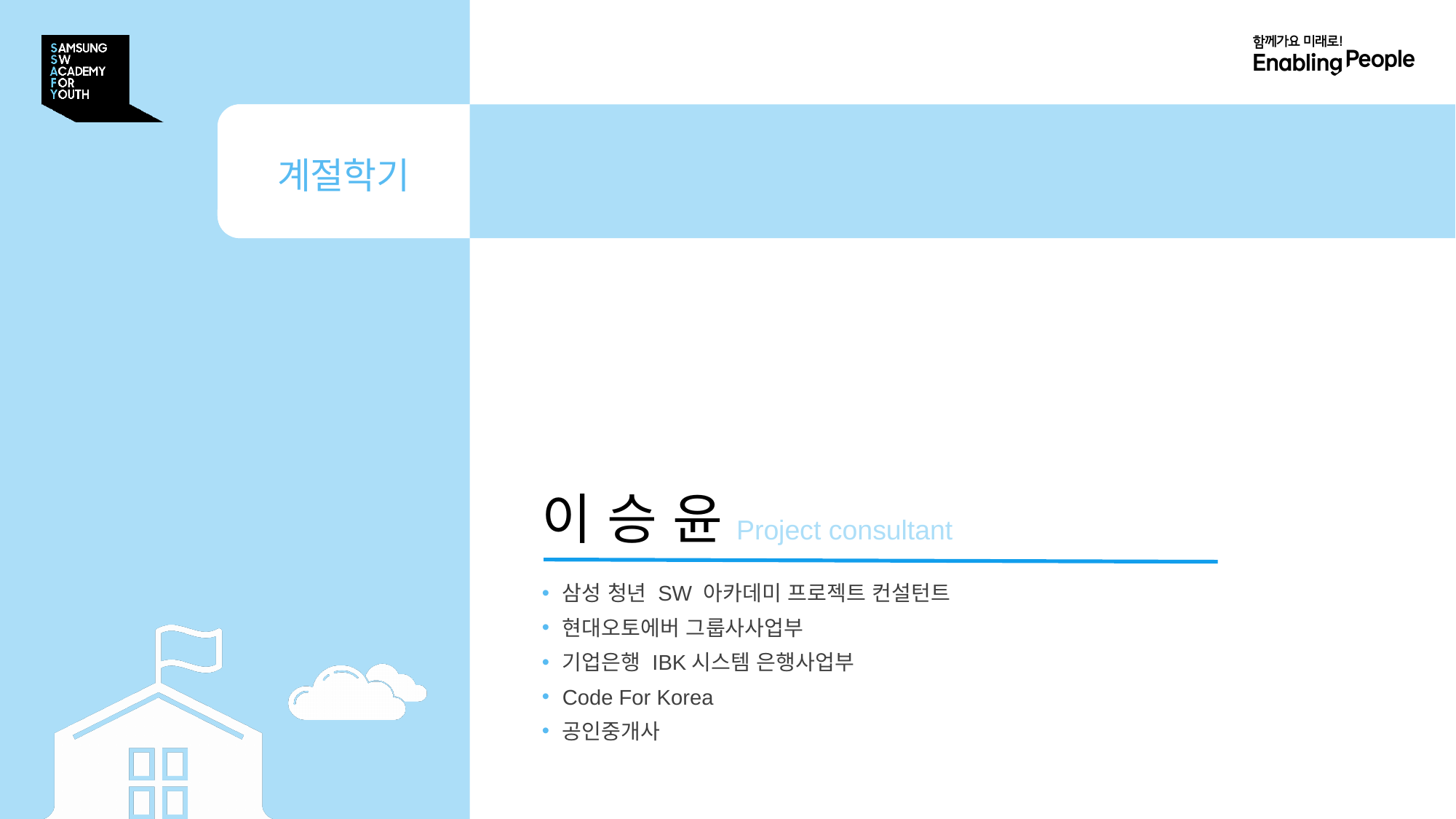

사용자 스토리 작성
계절학기
이 승 윤
Project consultant
삼성 청년 SW 아카데미 프로젝트 컨설턴트
현대오토에버 그룹사사업부
기업은행 IBK시스템 은행사업부
Code For Korea
공인중개사